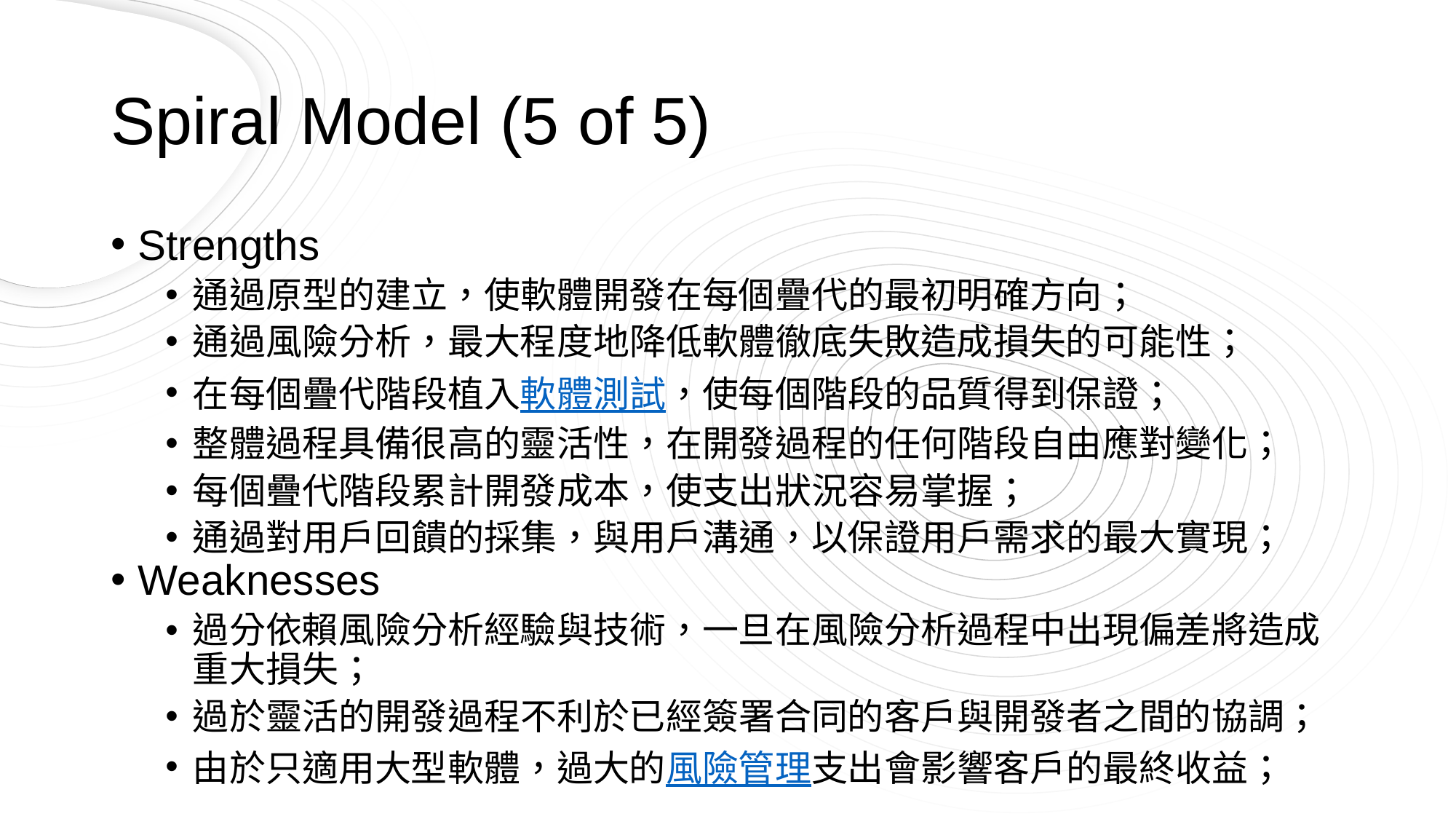

# Spiral Model (5 of 5)
Strengths
通過原型的建立，使軟體開發在每個疊代的最初明確方向；
通過風險分析，最大程度地降低軟體徹底失敗造成損失的可能性；
在每個疊代階段植入軟體測試，使每個階段的品質得到保證；
整體過程具備很高的靈活性，在開發過程的任何階段自由應對變化；
每個疊代階段累計開發成本，使支出狀況容易掌握；
通過對用戶回饋的採集，與用戶溝通，以保證用戶需求的最大實現；
Weaknesses
過分依賴風險分析經驗與技術，一旦在風險分析過程中出現偏差將造成重大損失；
過於靈活的開發過程不利於已經簽署合同的客戶與開發者之間的協調；
由於只適用大型軟體，過大的風險管理支出會影響客戶的最終收益；